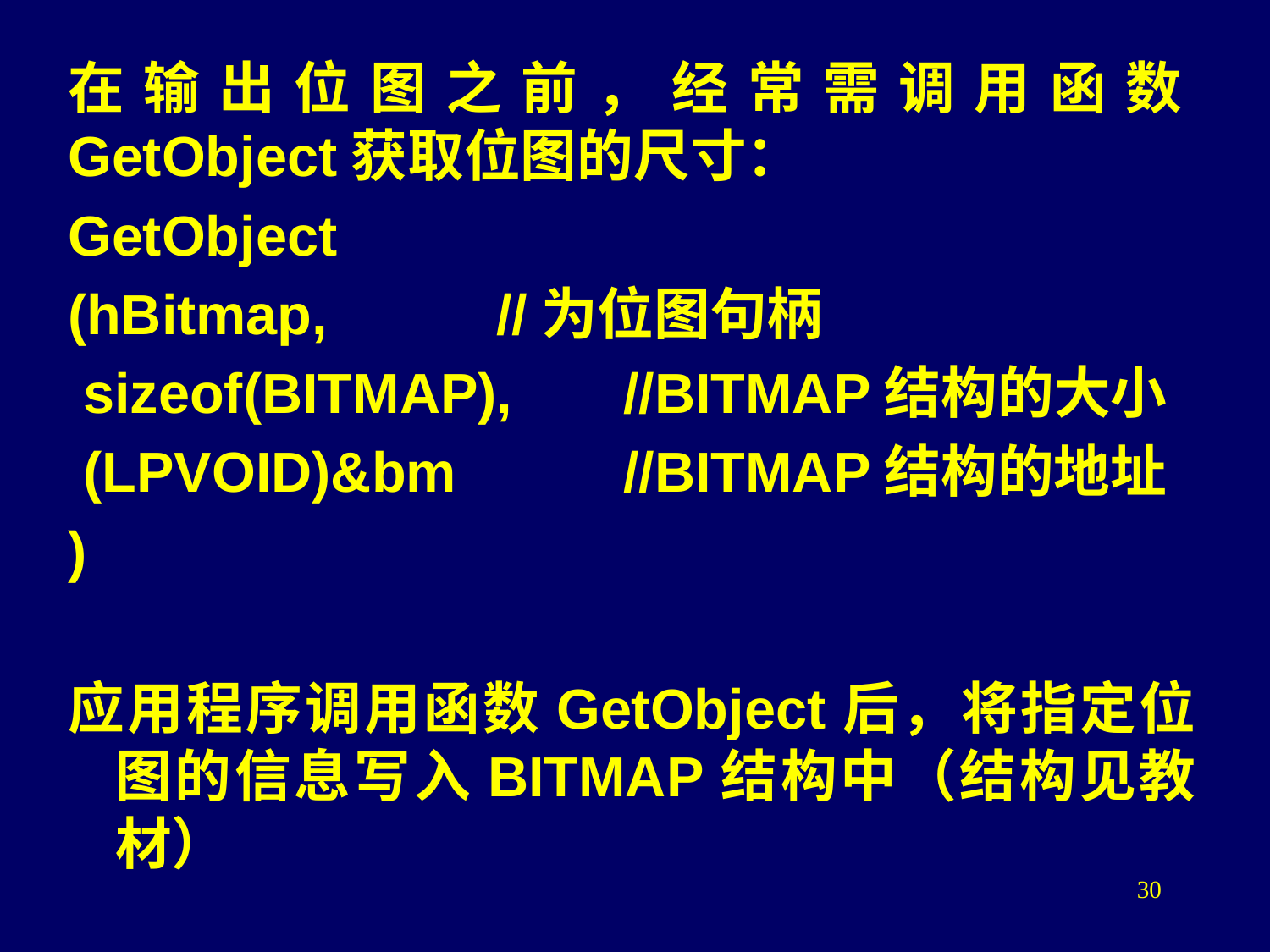

在输出位图之前，经常需调用函数GetObject获取位图的尺寸：
GetObject
(hBitmap,		//为位图句柄
 sizeof(BITMAP),	//BITMAP结构的大小
 (LPVOID)&bm		//BITMAP结构的地址
)

应用程序调用函数GetObject后，将指定位图的信息写入BITMAP结构中（结构见教材）
30